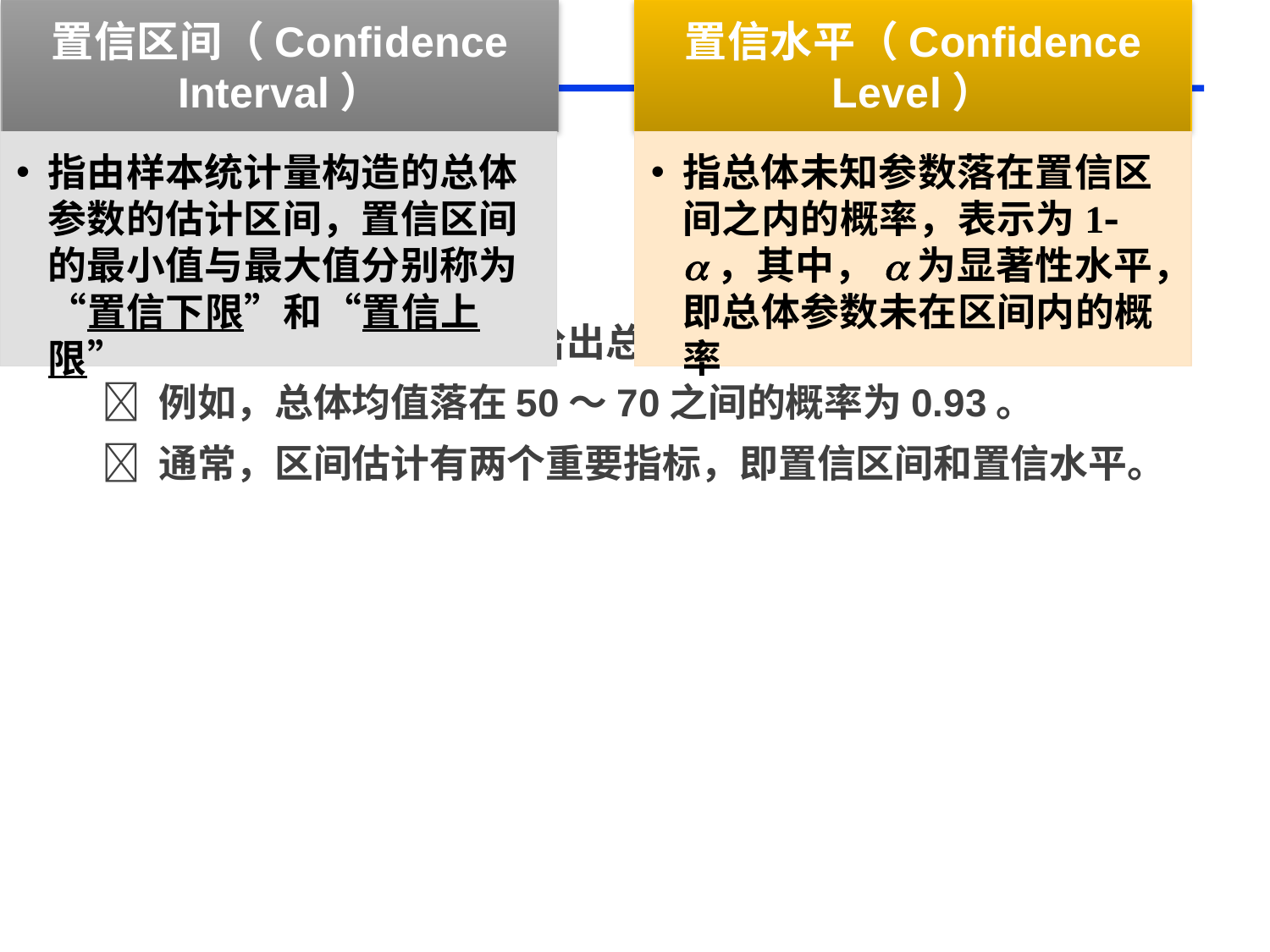

# 第2章 统计学与模型
 参数估计与假设检验
  * 参数估计（续）
    2. 区间估计
      • 是在点估计的基础上，给出总体参数落在某一区间的概率。
        ♦ 例如，总体均值落在50～70之间的概率为0.93。
        ♦ 通常，区间估计有两个重要指标，即置信区间和置信水平。
置信区间（Confidence Interval）
指由样本统计量构造的总体参数的估计区间，置信区间的最小值与最大值分别称为“置信下限”和“置信上限”
置信水平（Confidence Level）
指总体未知参数落在置信区间之内的概率，表示为1−α，其中，α为显著性水平，即总体参数未在区间内的概率